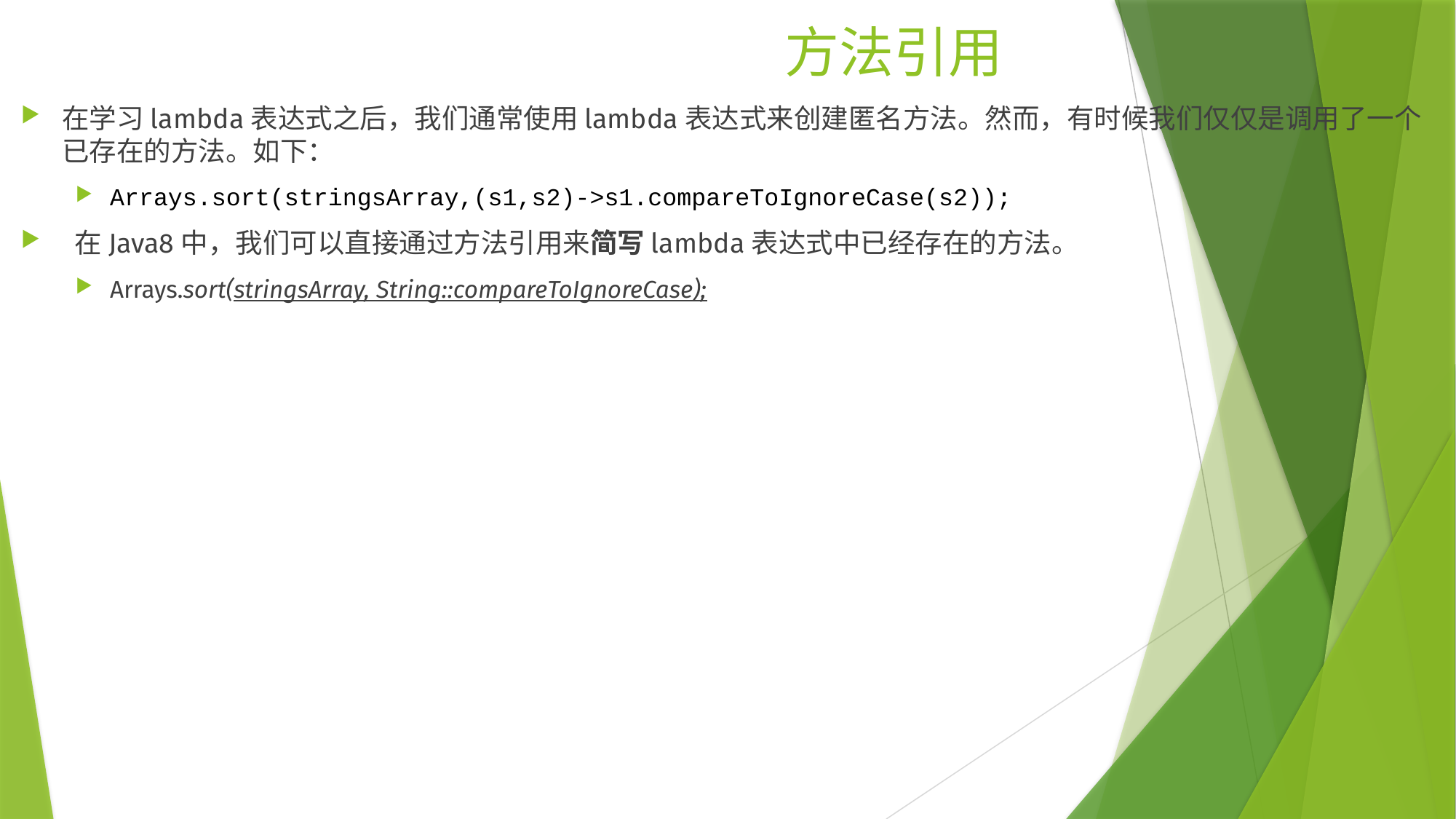

# 方法引用
在学习lambda表达式之后，我们通常使用lambda表达式来创建匿名方法。然而，有时候我们仅仅是调用了一个已存在的方法。如下：
Arrays.sort(stringsArray,(s1,s2)->s1.compareToIgnoreCase(s2));
 在Java8中，我们可以直接通过方法引用来简写lambda表达式中已经存在的方法。
Arrays.sort(stringsArray, String::compareToIgnoreCase);